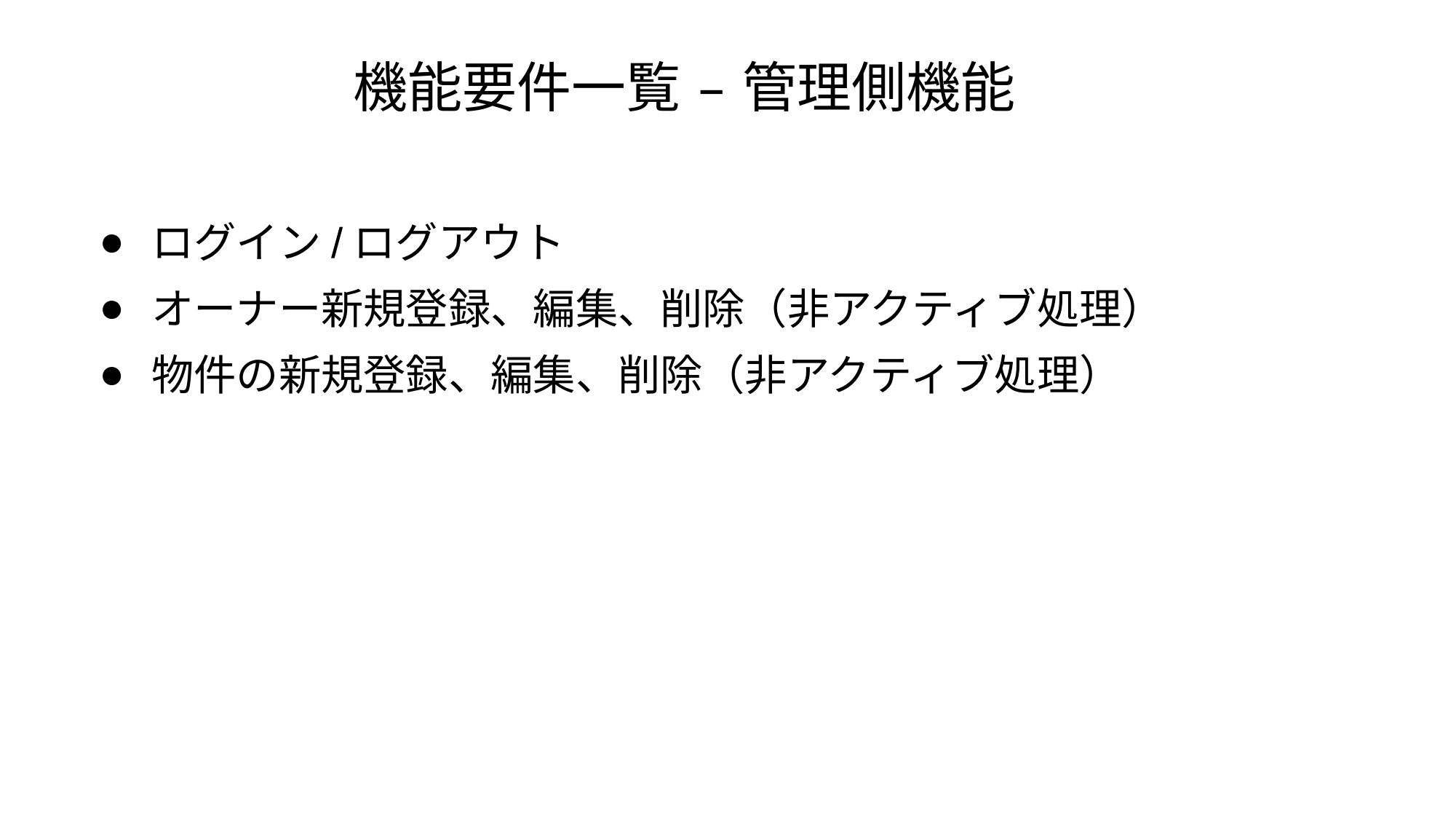

# 機能要件一覧 – 管理側機能
ログイン/ログアウト
オーナー新規登録、編集、削除（非アクティブ処理）
物件の新規登録、編集、削除（非アクティブ処理）